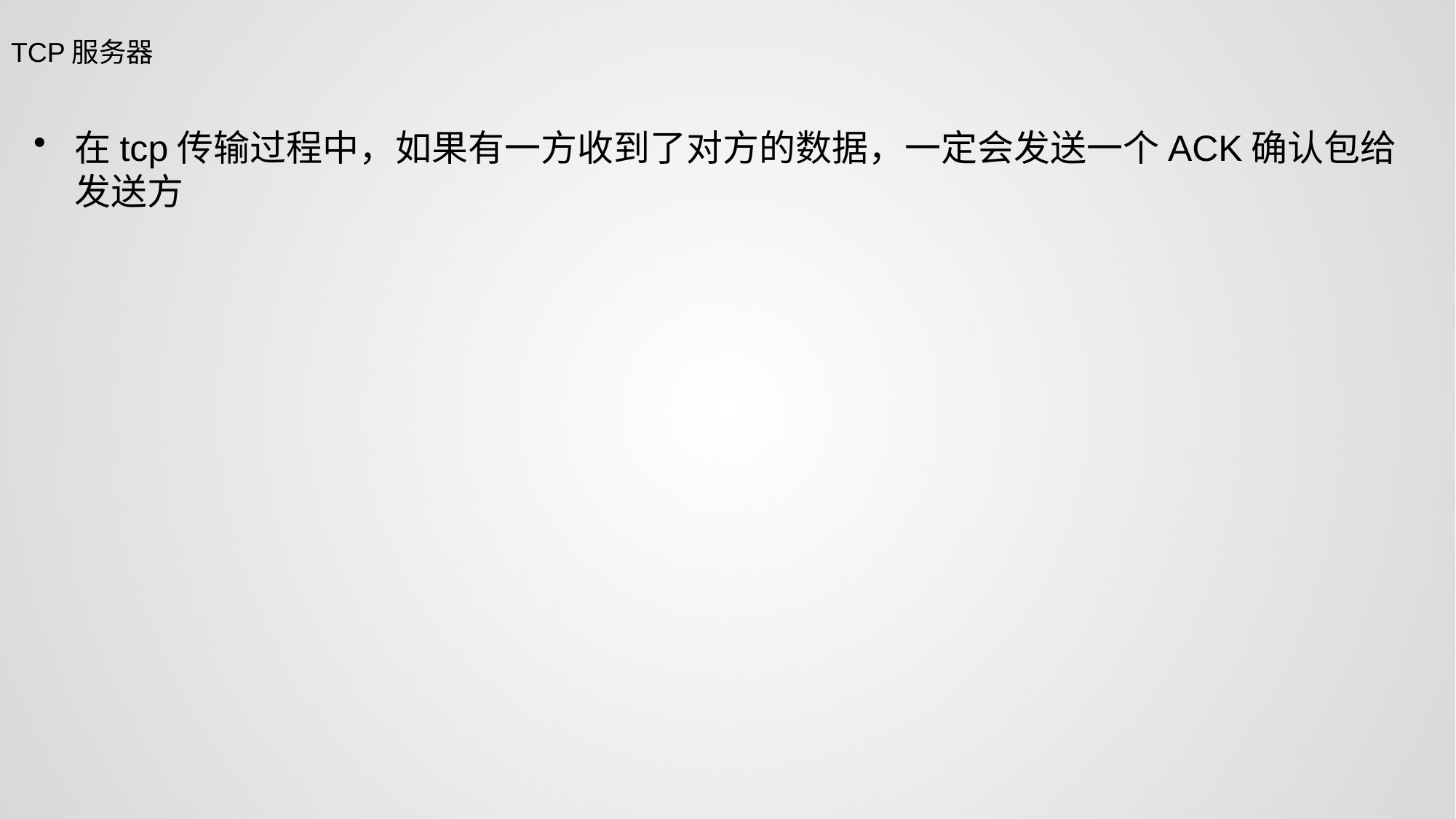

TCP服务器
在tcp传输过程中，如果有一方收到了对方的数据，一定会发送一个ACK确认包给发送方